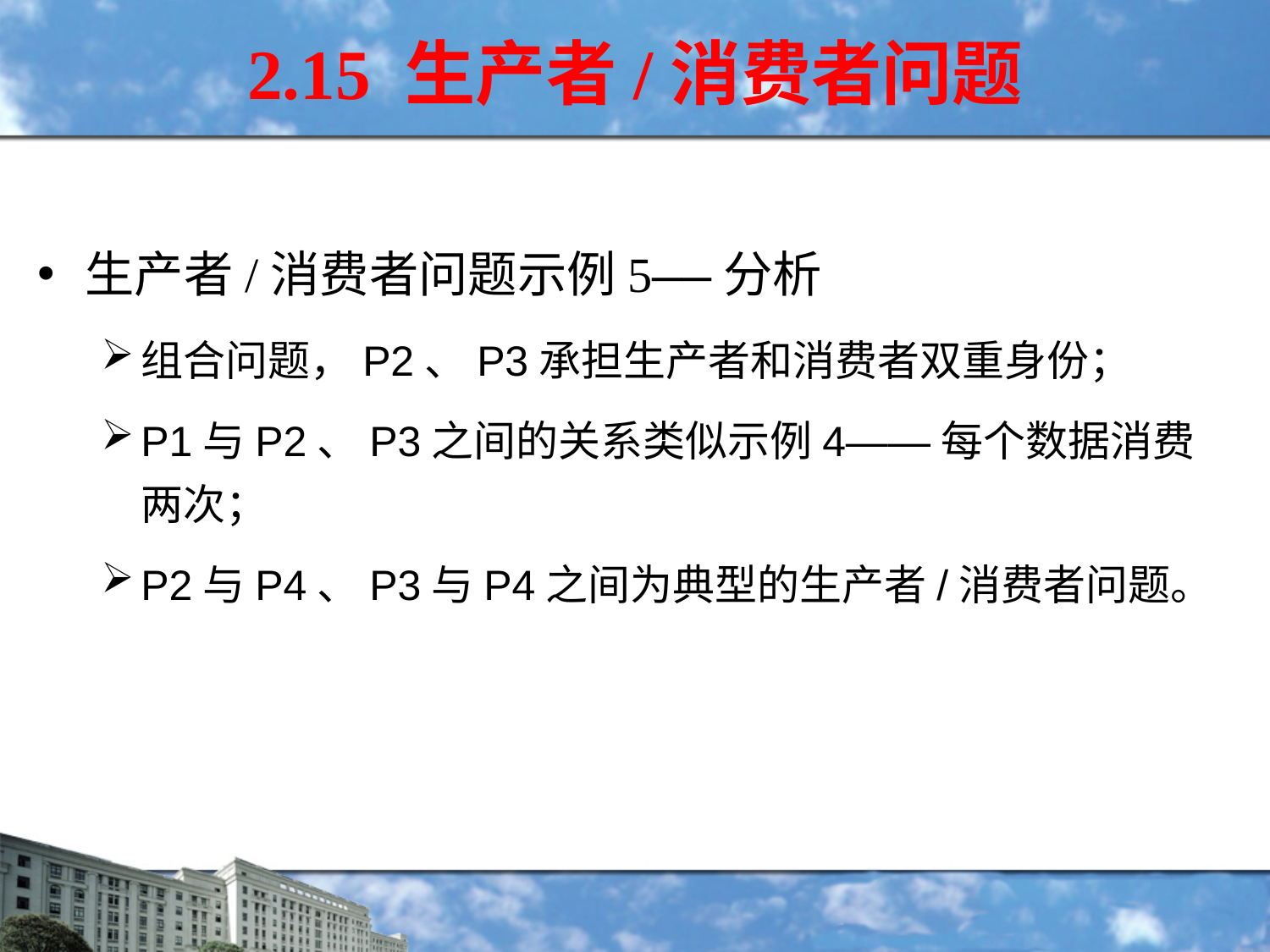

2.15 生产者/消费者问题
生产者/消费者问题示例5——分析
组合问题，P2、P3承担生产者和消费者双重身份；
P1与P2、P3之间的关系类似示例4——每个数据消费两次；
P2与P4、P3与P4之间为典型的生产者/消费者问题。